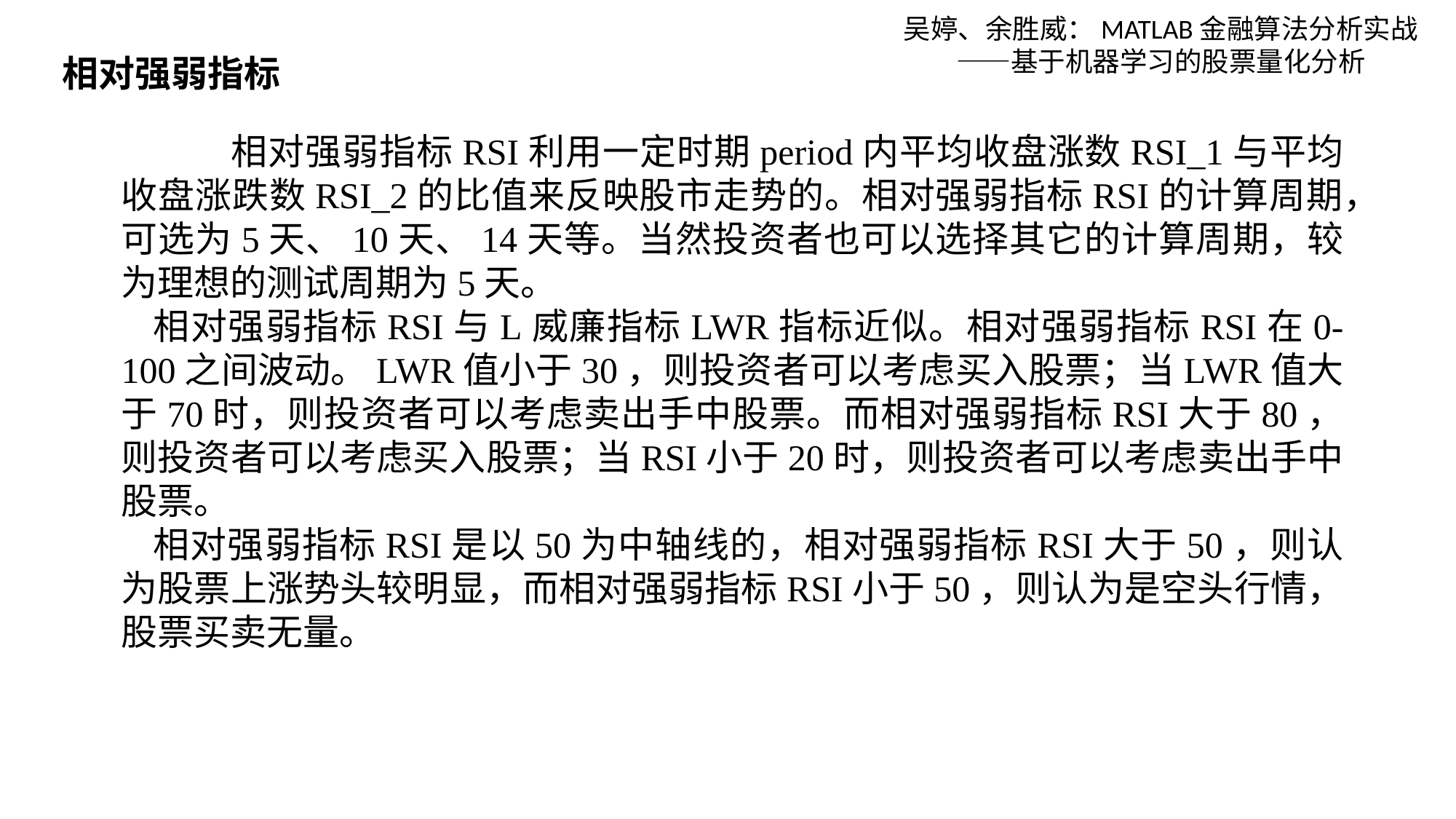

吴婷、余胜威：MATLAB金融算法分析实战——基于机器学习的股票量化分析
相对强弱指标
	相对强弱指标RSI利用一定时期period内平均收盘涨数RSI_1与平均收盘涨跌数RSI_2的比值来反映股市走势的。相对强弱指标RSI的计算周期，可选为5天、10天、14天等。当然投资者也可以选择其它的计算周期，较为理想的测试周期为5天。
相对强弱指标RSI与L威廉指标LWR指标近似。相对强弱指标RSI在0-100之间波动。LWR值小于30，则投资者可以考虑买入股票；当LWR值大于70时，则投资者可以考虑卖出手中股票。而相对强弱指标RSI大于80，则投资者可以考虑买入股票；当RSI小于20时，则投资者可以考虑卖出手中股票。
相对强弱指标RSI是以50为中轴线的，相对强弱指标RSI大于50，则认为股票上涨势头较明显，而相对强弱指标RSI小于50，则认为是空头行情，股票买卖无量。